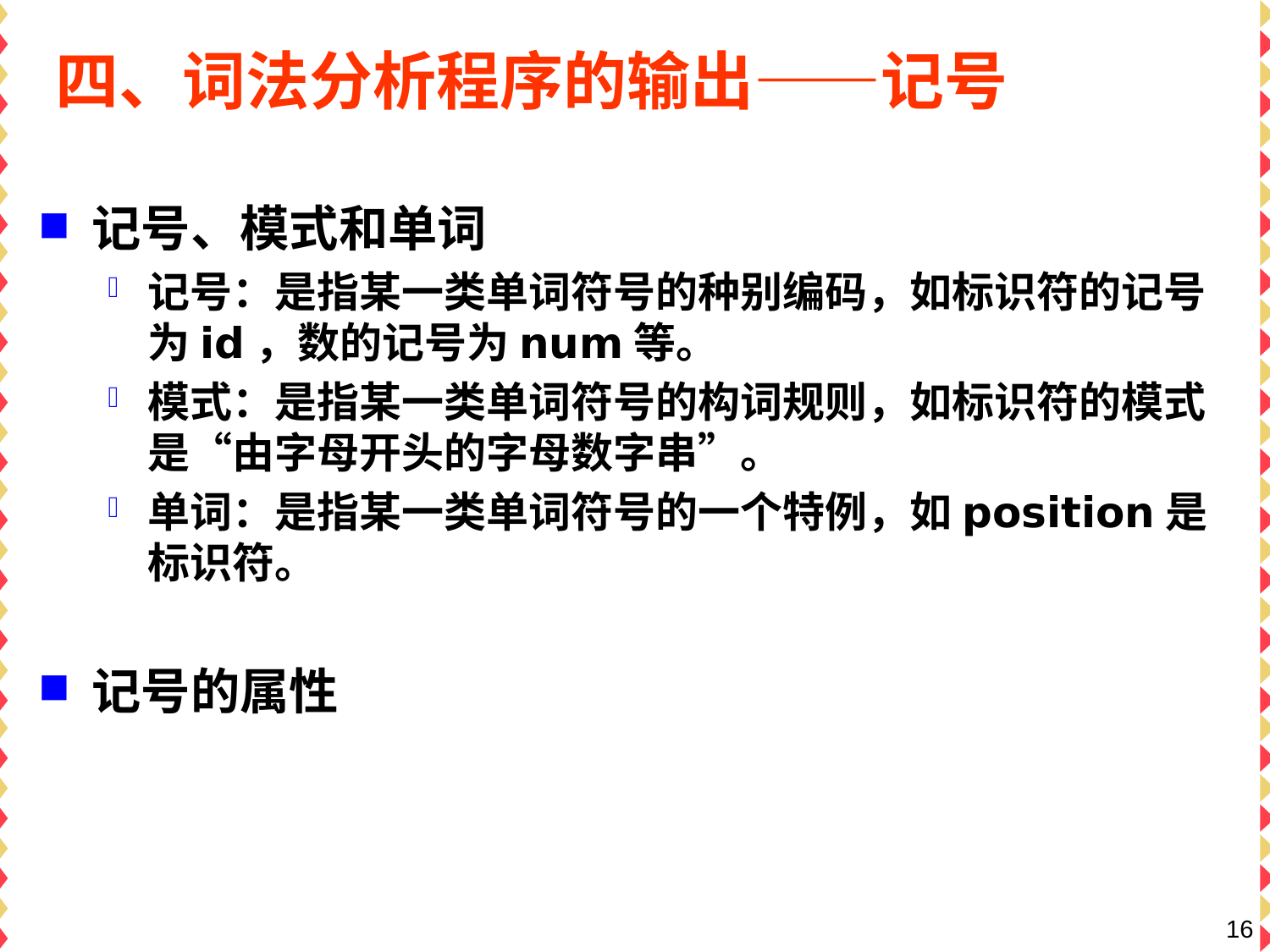

# 四、词法分析程序的输出——记号
记号、模式和单词
记号：是指某一类单词符号的种别编码，如标识符的记号为id，数的记号为num等。
模式：是指某一类单词符号的构词规则，如标识符的模式是“由字母开头的字母数字串”。
单词：是指某一类单词符号的一个特例，如position是标识符。

记号的属性
16